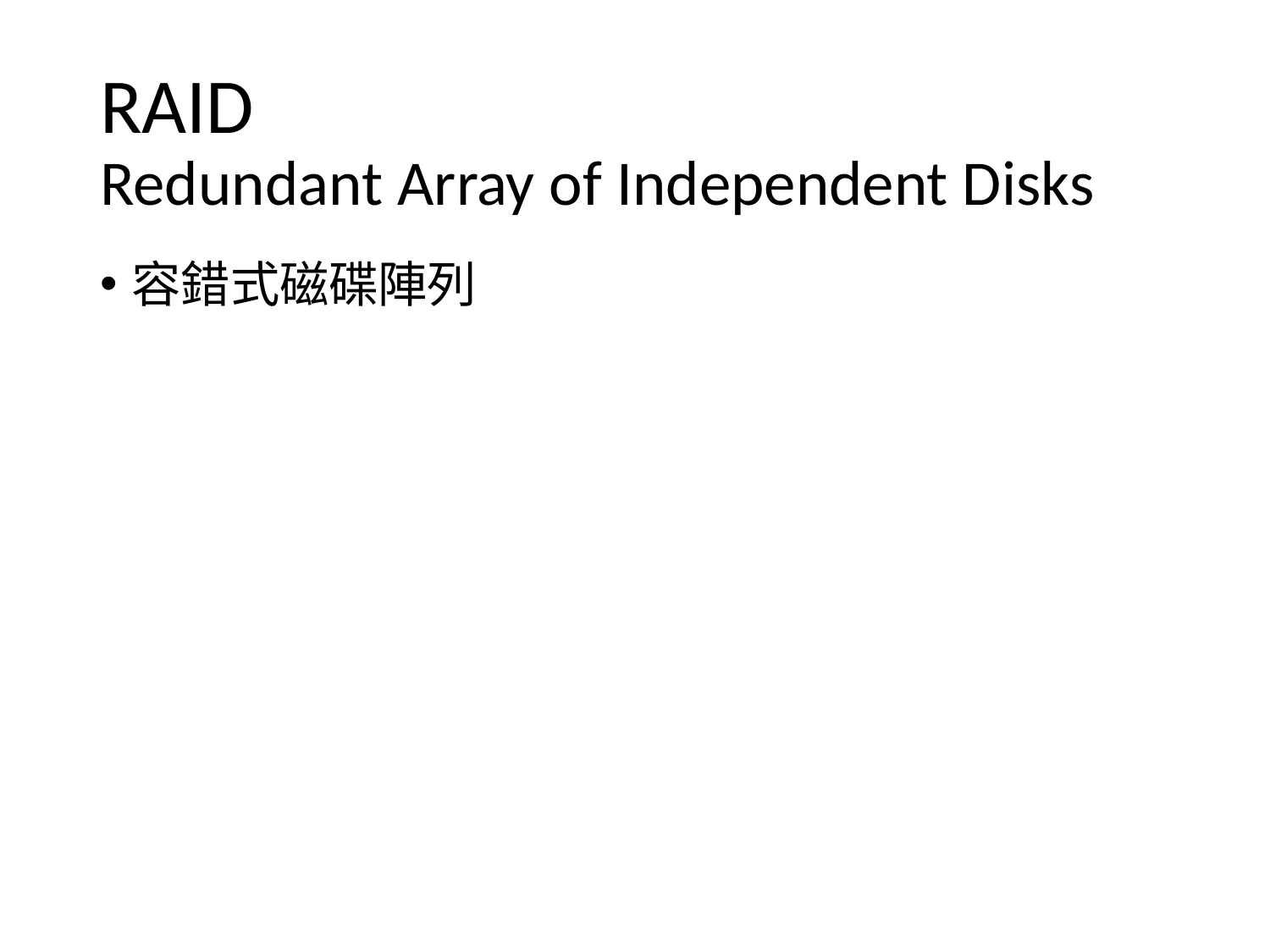

# RAID Redundant Array of Independent Disks
容錯式磁碟陣列